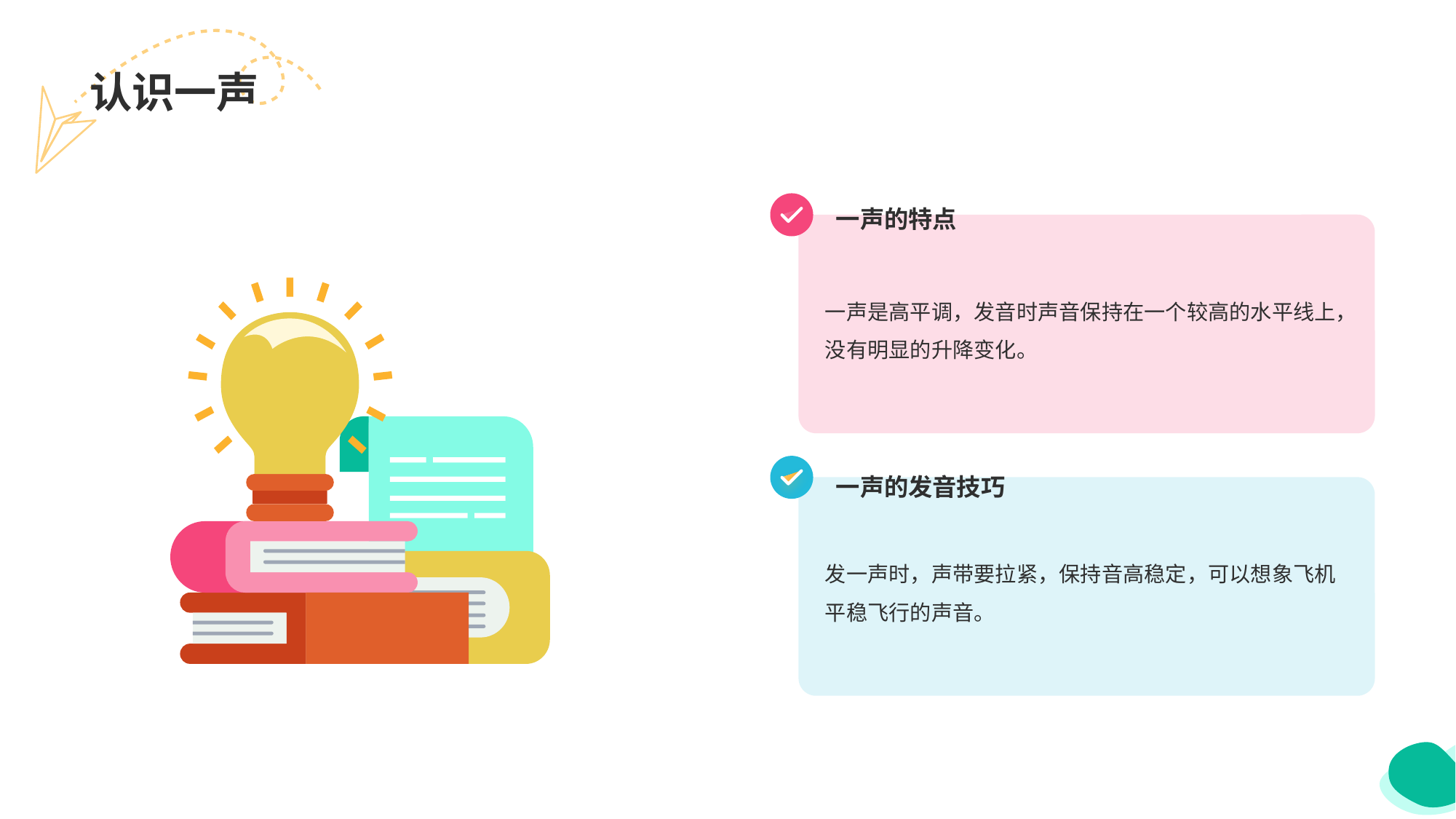

# 认识一声
一声的特点

一声是高平调，发音时声音保持在一个较高的水平线上，没有明显的升降变化。

一声的发音技巧
发一声时，声带要拉紧，保持音高稳定，可以想象飞机平稳飞行的声音。